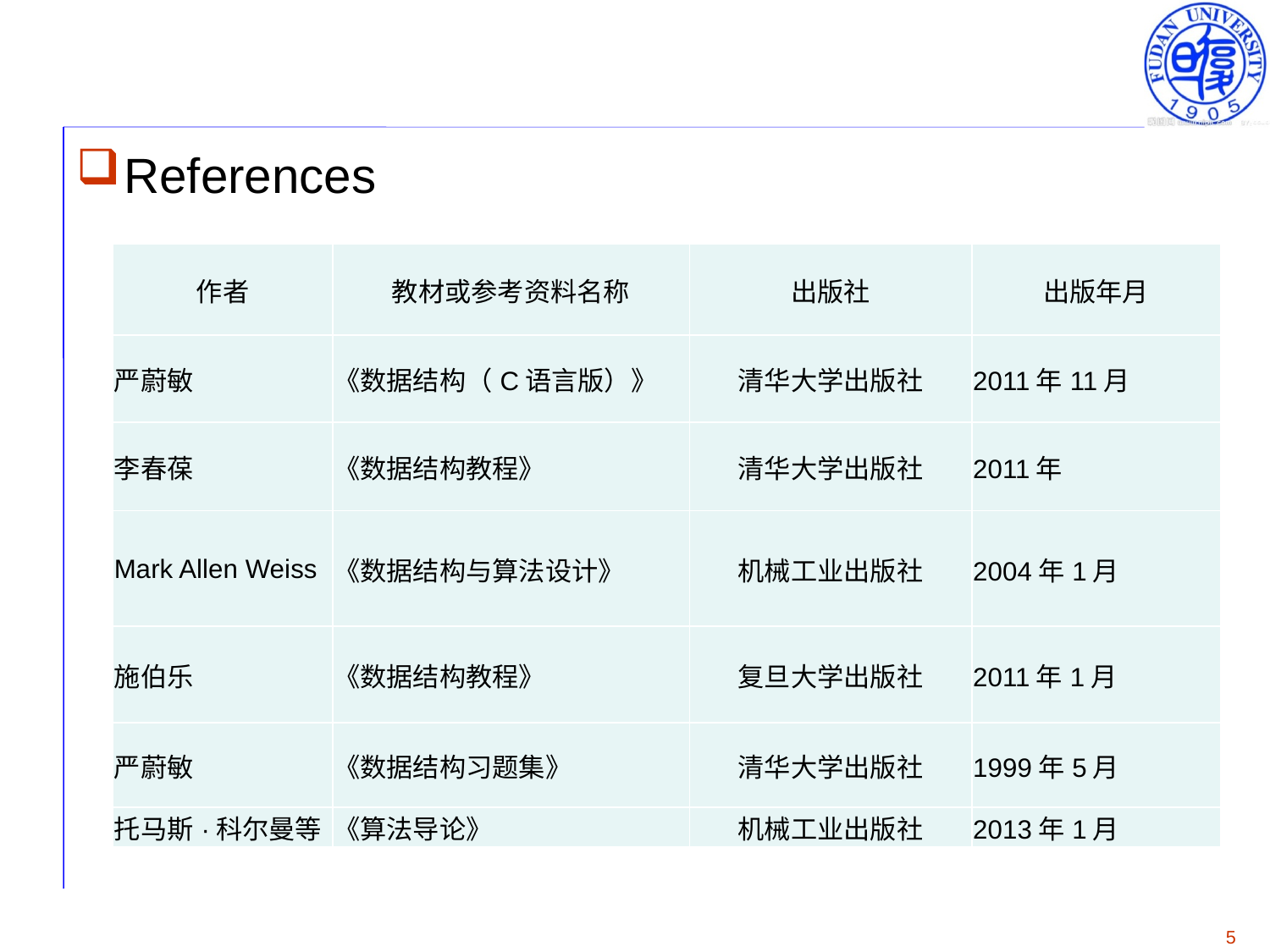

#
References
| 作者 | 教材或参考资料名称 | 出版社 | 出版年月 |
| --- | --- | --- | --- |
| 严蔚敏 | 《数据结构（C语言版）》 | 清华大学出版社 | 2011年11月 |
| 李春葆 | 《数据结构教程》 | 清华大学出版社 | 2011年 |
| Mark Allen Weiss | 《数据结构与算法设计》 | 机械工业出版社 | 2004年1月 |
| 施伯乐 | 《数据结构教程》 | 复旦大学出版社 | 2011年1月 |
| 严蔚敏 | 《数据结构习题集》 | 清华大学出版社 | 1999年5月 |
| 托马斯·科尔曼等 | 《算法导论》 | 机械工业出版社 | 2013年1月 |
5